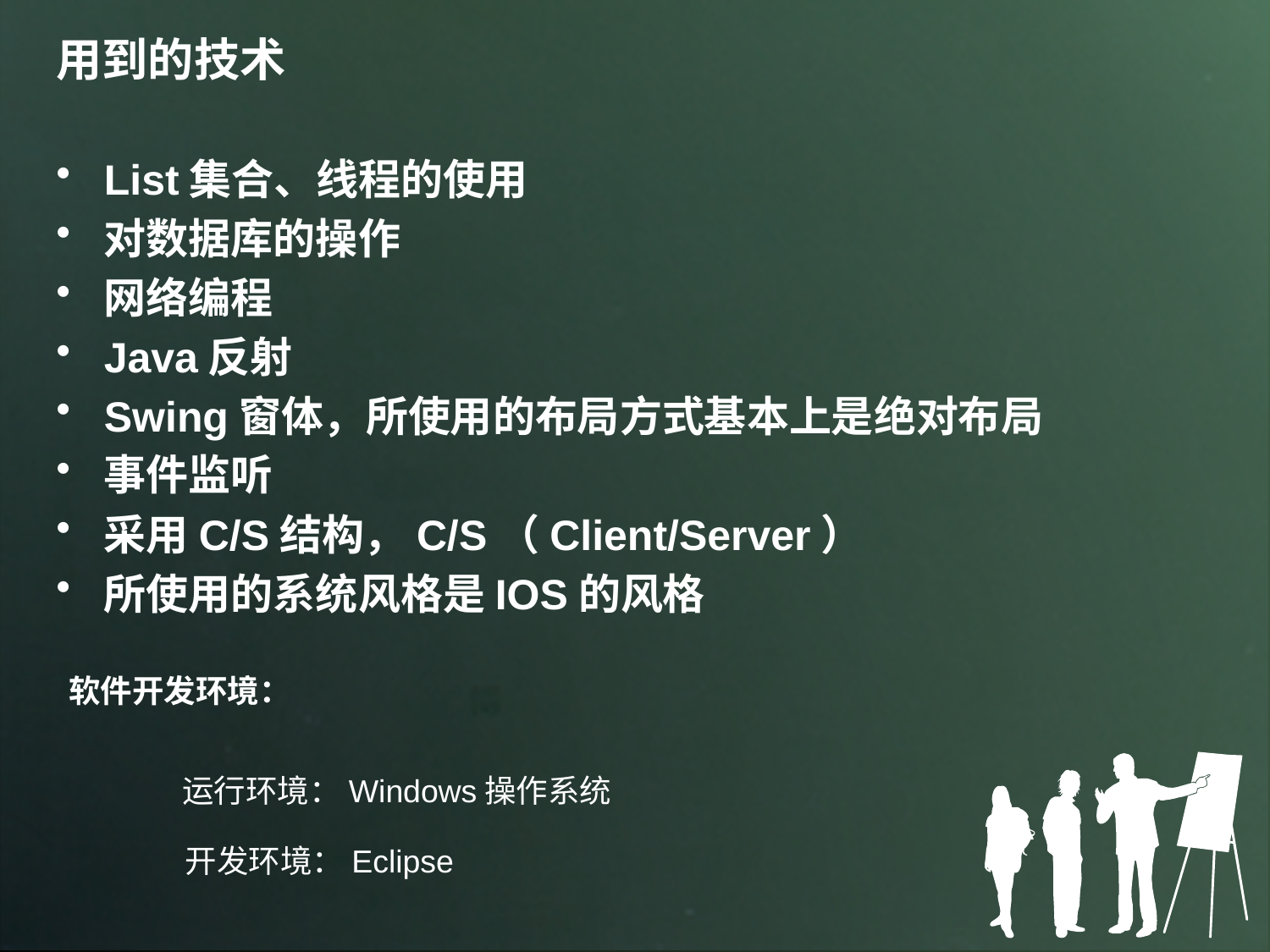

# 用到的技术
List集合、线程的使用
对数据库的操作
网络编程
Java反射
Swing窗体，所使用的布局方式基本上是绝对布局
事件监听
采用C/S结构，C/S（Client/Server）
所使用的系统风格是IOS的风格
软件开发环境：
运行环境：Windows操作系统
开发环境：Eclipse